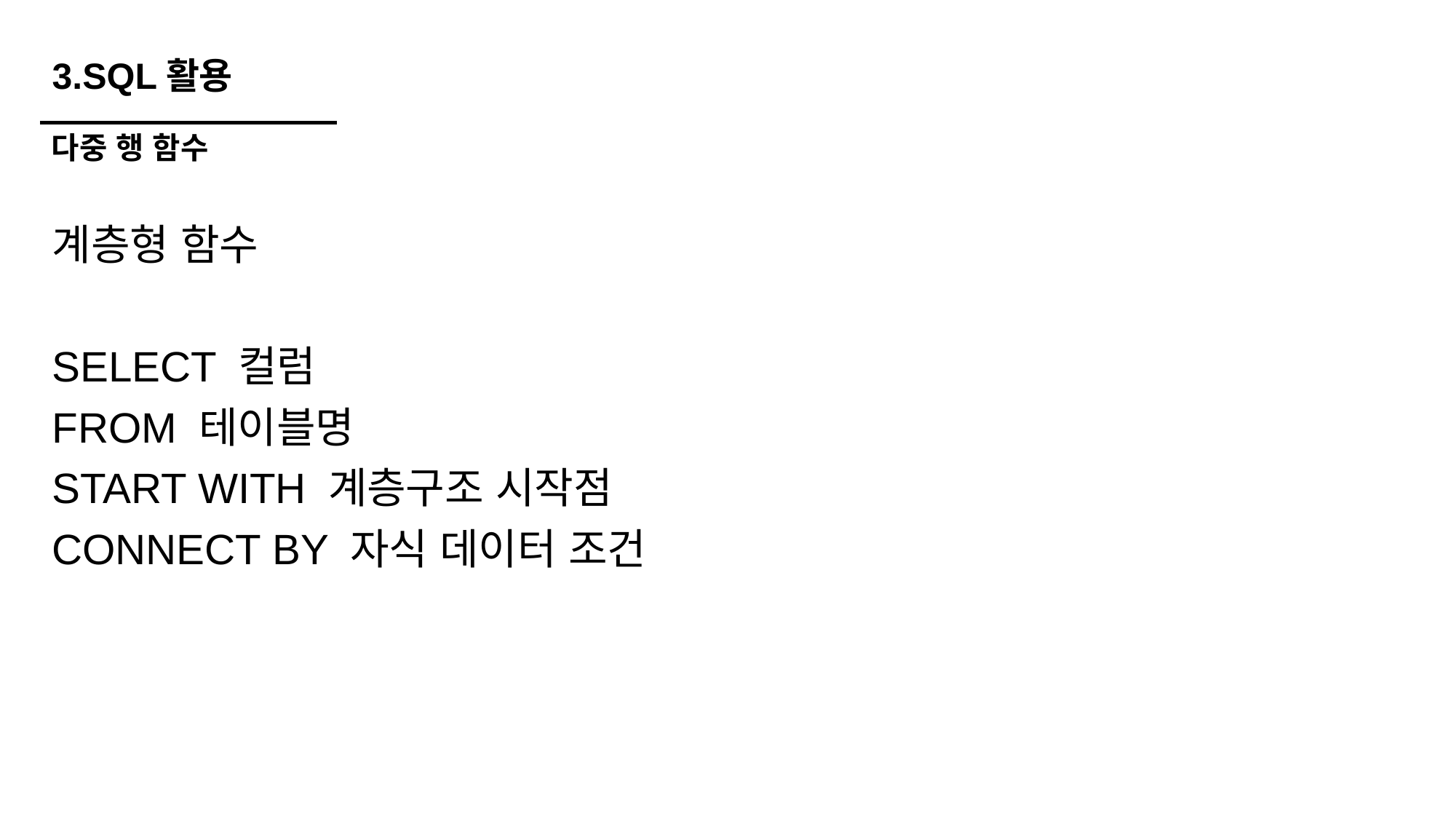

# 3.SQL활용
다중 행 함수
계층형 함수

SELECT 컬럼
FROM 테이블명
START WITH 계층구조 시작점
CONNECT BY 자식 데이터 조건